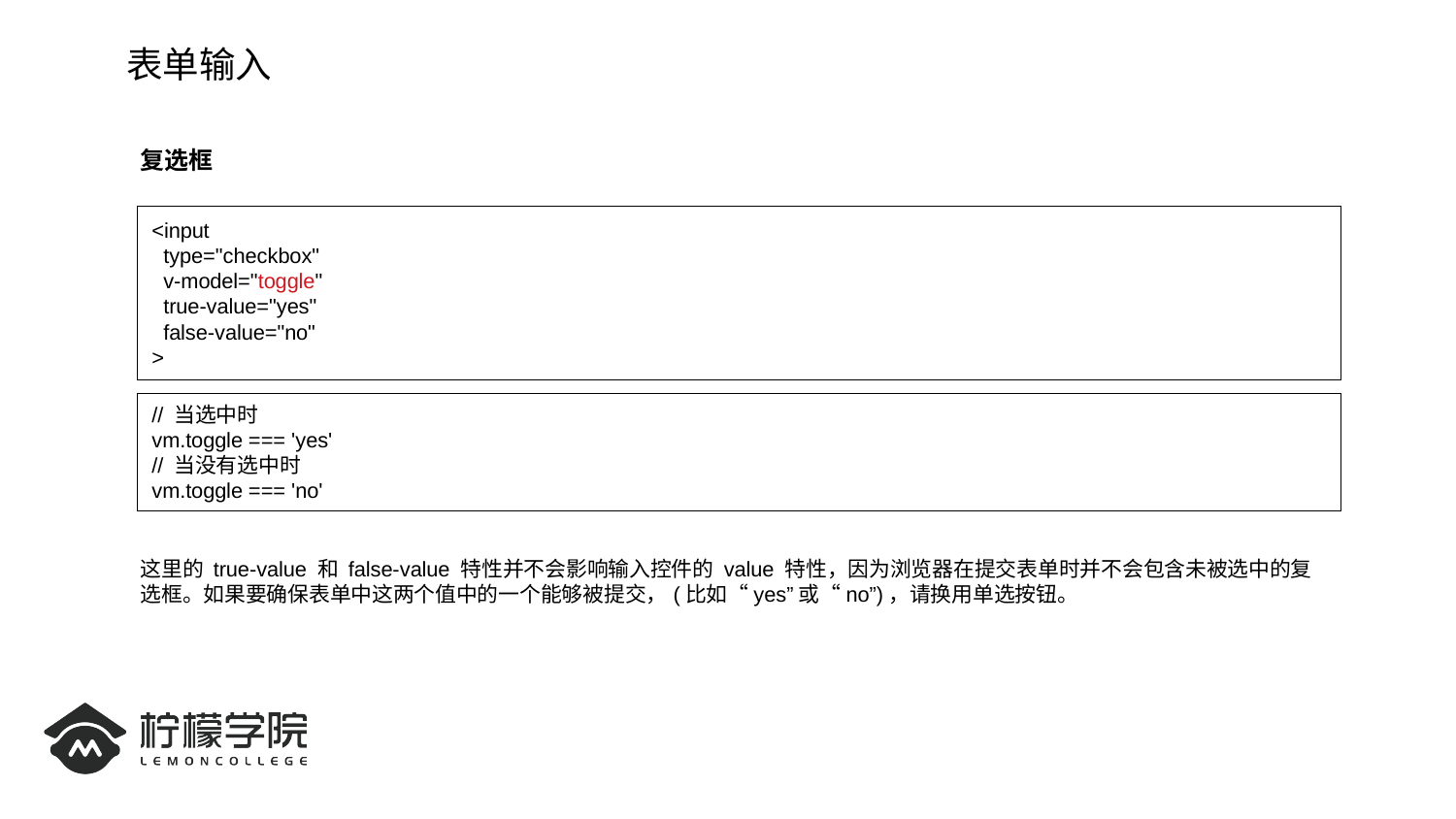

表单输入
复选框

<input
  type="checkbox"
  v-model="toggle"
  true-value="yes"
  false-value="no"
>
// 当选中时
vm.toggle === 'yes'
// 当没有选中时
vm.toggle === 'no'
这里的 true-value 和 false-value 特性并不会影响输入控件的 value 特性，因为浏览器在提交表单时并不会包含未被选中的复选框。如果要确保表单中这两个值中的一个能够被提交，(比如“yes”或“no”)，请换用单选按钮。